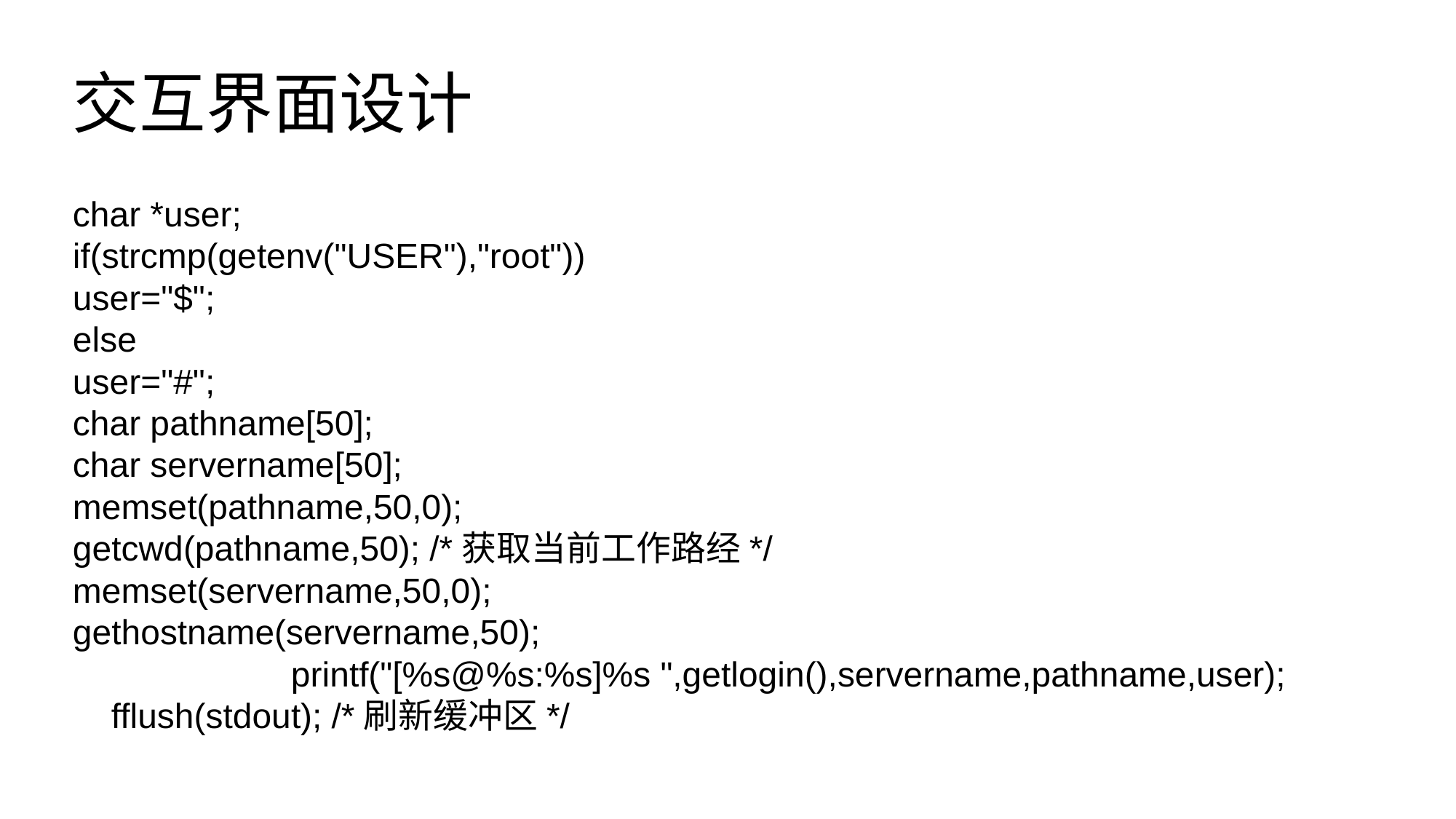

交互界面设计

char *user;
if(strcmp(getenv("USER"),"root"))
user="$";
else
user="#";
char pathname[50];
char servername[50];
memset(pathname,50,0);
getcwd(pathname,50); /*获取当前工作路经*/
memset(servername,50,0);
gethostname(servername,50);
 		printf("[%s@%s:%s]%s ",getlogin(),servername,pathname,user);
    fflush(stdout); /*刷新缓冲区*/